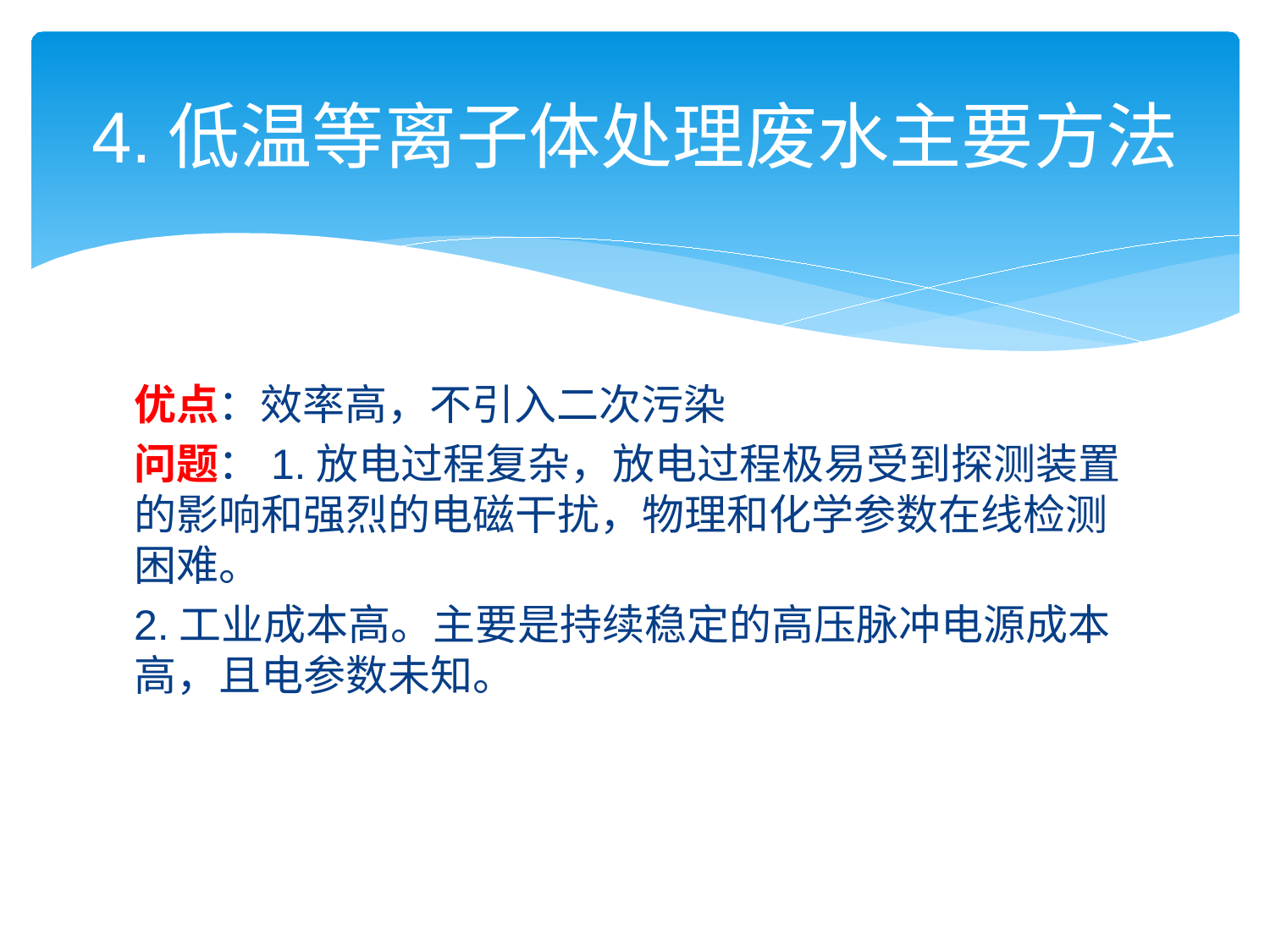

# 4.低温等离子体处理废水主要方法
优点：效率高，不引入二次污染
问题：1.放电过程复杂，放电过程极易受到探测装置的影响和强烈的电磁干扰，物理和化学参数在线检测困难。
2.工业成本高。主要是持续稳定的高压脉冲电源成本高，且电参数未知。